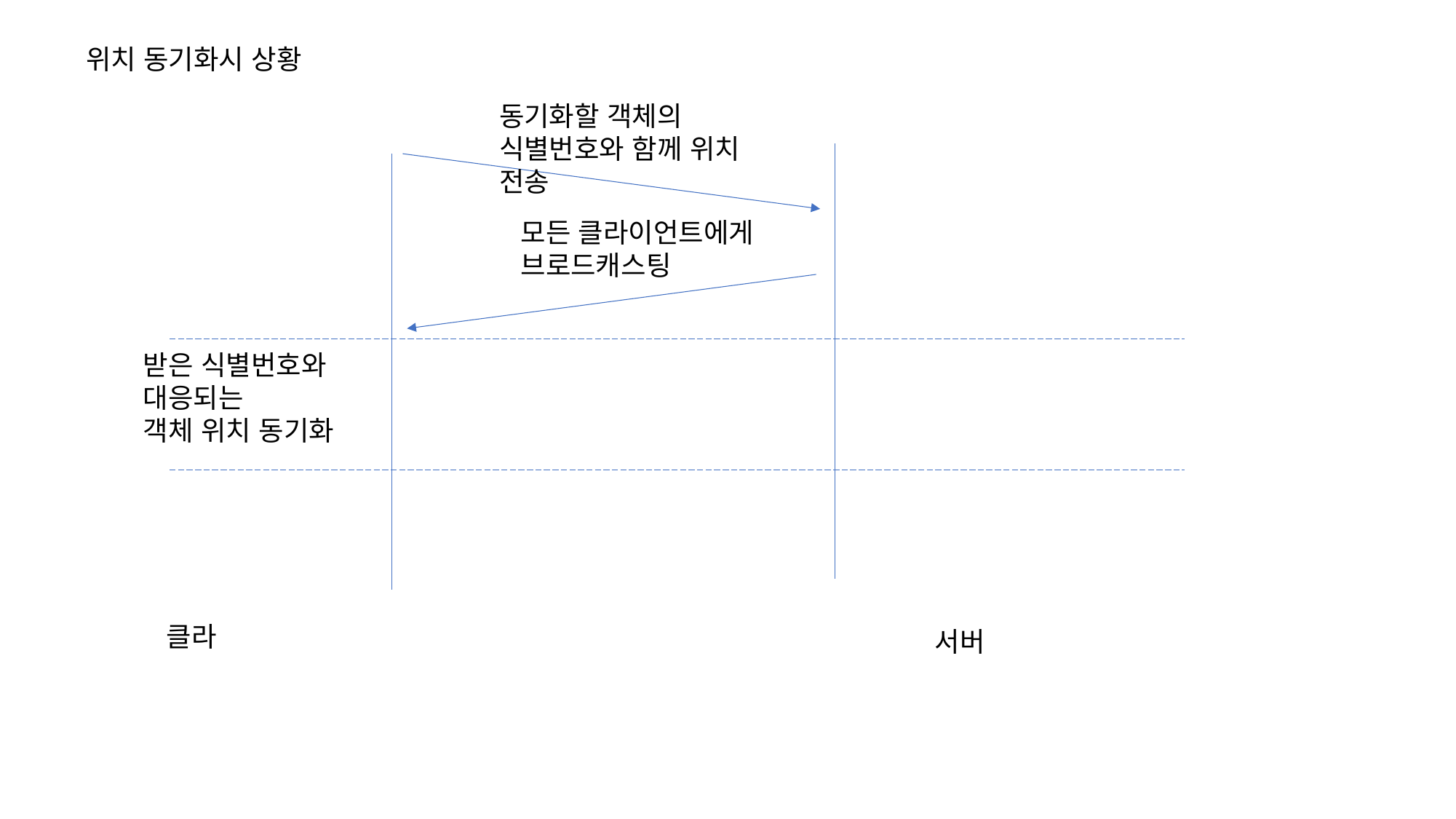

위치 동기화시 상황
동기화할 객체의 식별번호와 함께 위치 전송
모든 클라이언트에게 브로드캐스팅
받은 식별번호와 대응되는
객체 위치 동기화
클라
서버